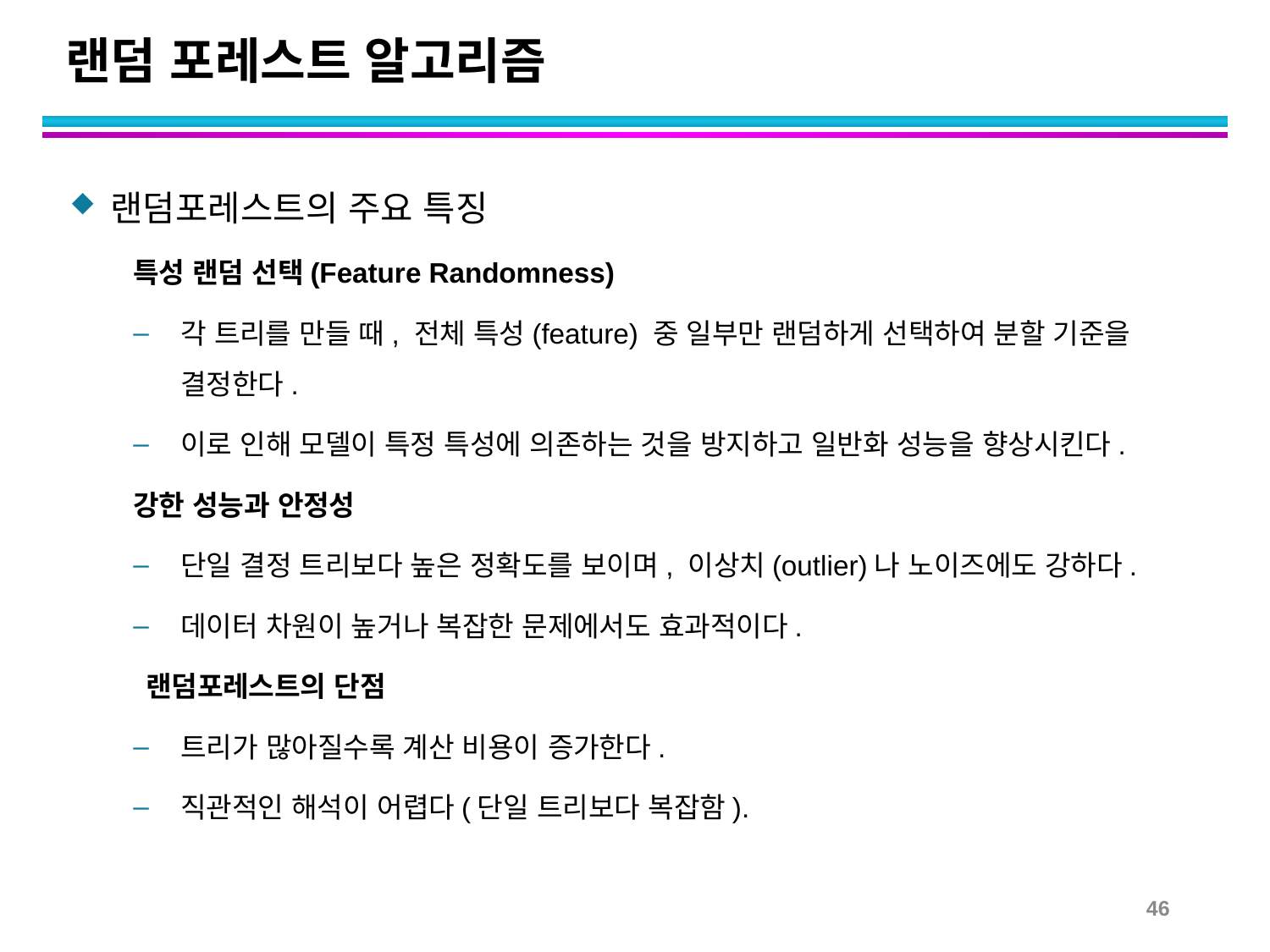

# 랜덤 포레스트 알고리즘
랜덤포레스트의 주요 특징
특성 랜덤 선택(Feature Randomness)
각 트리를 만들 때, 전체 특성(feature) 중 일부만 랜덤하게 선택하여 분할 기준을 결정한다.
이로 인해 모델이 특정 특성에 의존하는 것을 방지하고 일반화 성능을 향상시킨다.
강한 성능과 안정성
단일 결정 트리보다 높은 정확도를 보이며, 이상치(outlier)나 노이즈에도 강하다.
데이터 차원이 높거나 복잡한 문제에서도 효과적이다.
             랜덤포레스트의 단점
트리가 많아질수록 계산 비용이 증가한다.
직관적인 해석이 어렵다(단일 트리보다 복잡함).

46